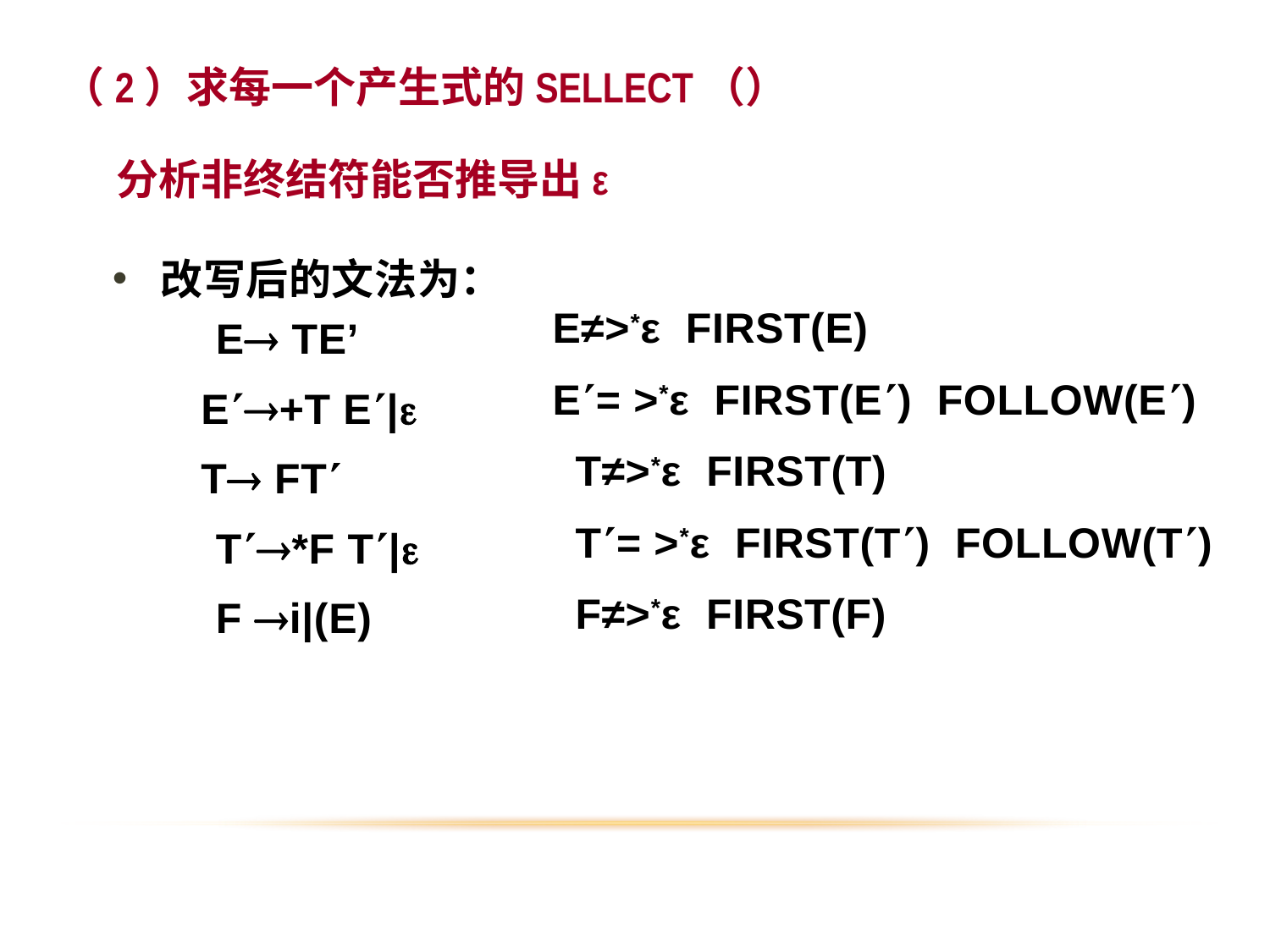

（2）求每一个产生式的SELLECT（）
分析非终结符能否推导出ε

  E≠>*ε  FIRST(E)
  E′= >*ε  FIRST(E′)  FOLLOW(E′)
	T≠>*ε  FIRST(T)
	T′= >*ε  FIRST(T′)  FOLLOW(T′)
	F≠>*ε  FIRST(F)

改写后的文法为：
	E→ TE’
  E′→+T E′|ε
  T→ FT′
	T′→*F T′|ε
	F →i|(E)
16